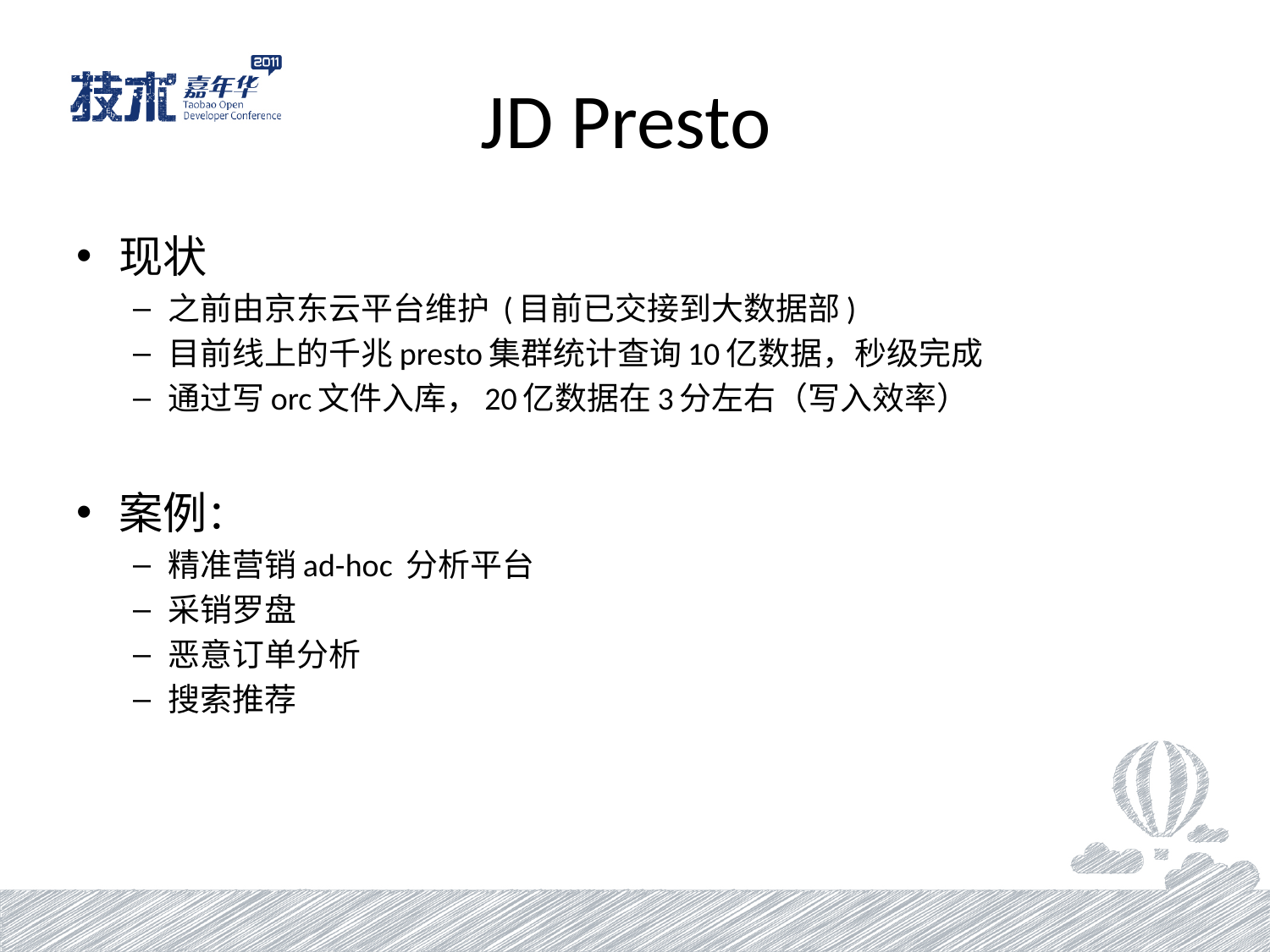

# JD Presto
现状
之前由京东云平台维护 (目前已交接到大数据部)
目前线上的千兆presto集群统计查询10亿数据，秒级完成
通过写orc文件入库，20亿数据在3分左右（写入效率）

案例：
精准营销ad-hoc 分析平台
采销罗盘
恶意订单分析
搜索推荐